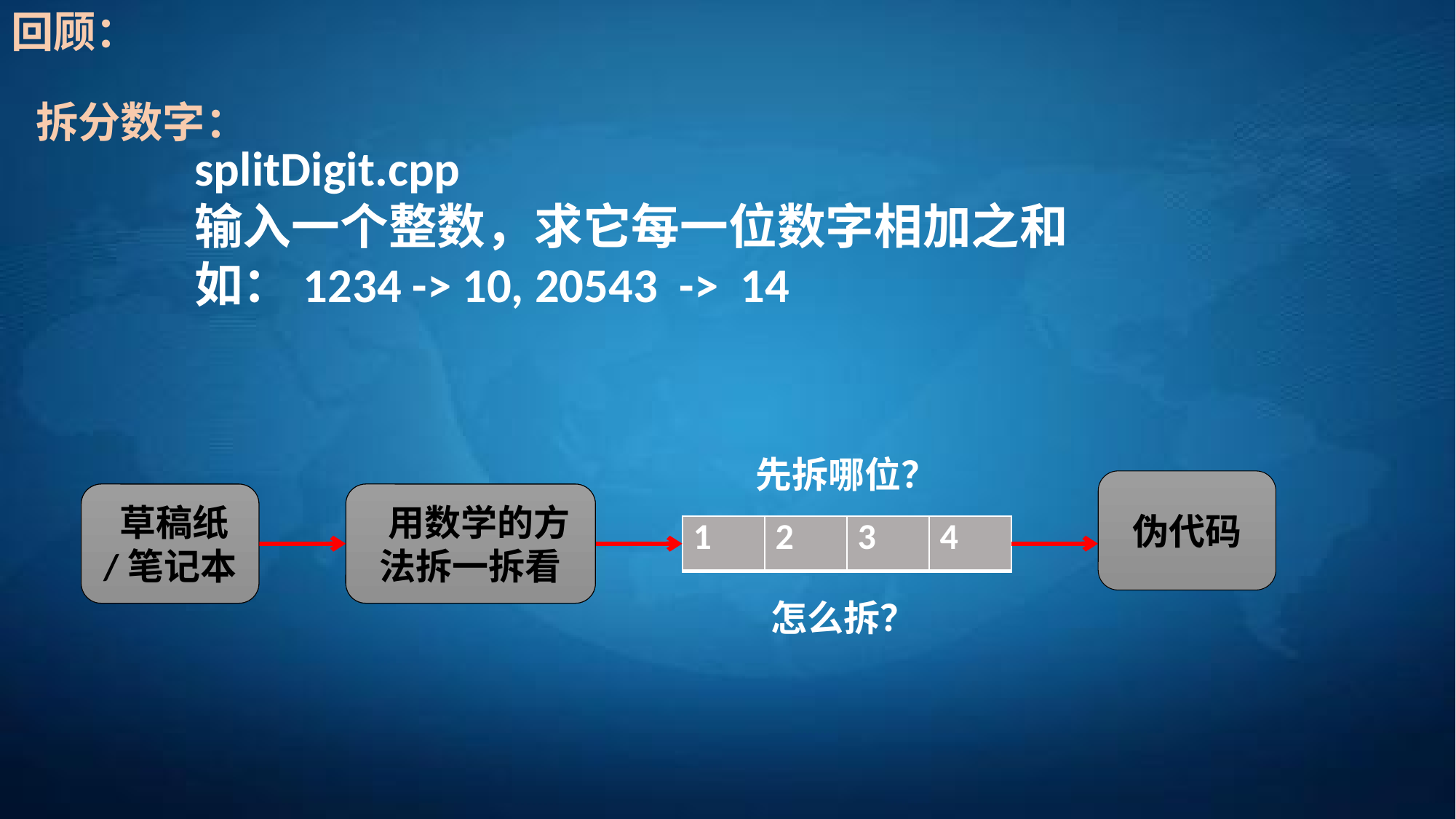

回顾：
拆分数字：
splitDigit.cpp
输入一个整数，求它每一位数字相加之和
如：1234 -> 10, 20543  ->  14

先拆哪位？
伪代码
 草稿纸/笔记本
 草稿纸/笔记本
 用数学的方法拆一拆看
 用数学的方法拆一拆看
| 1 | 2 | 3 | 4 |
| --- | --- | --- | --- |
怎么拆？